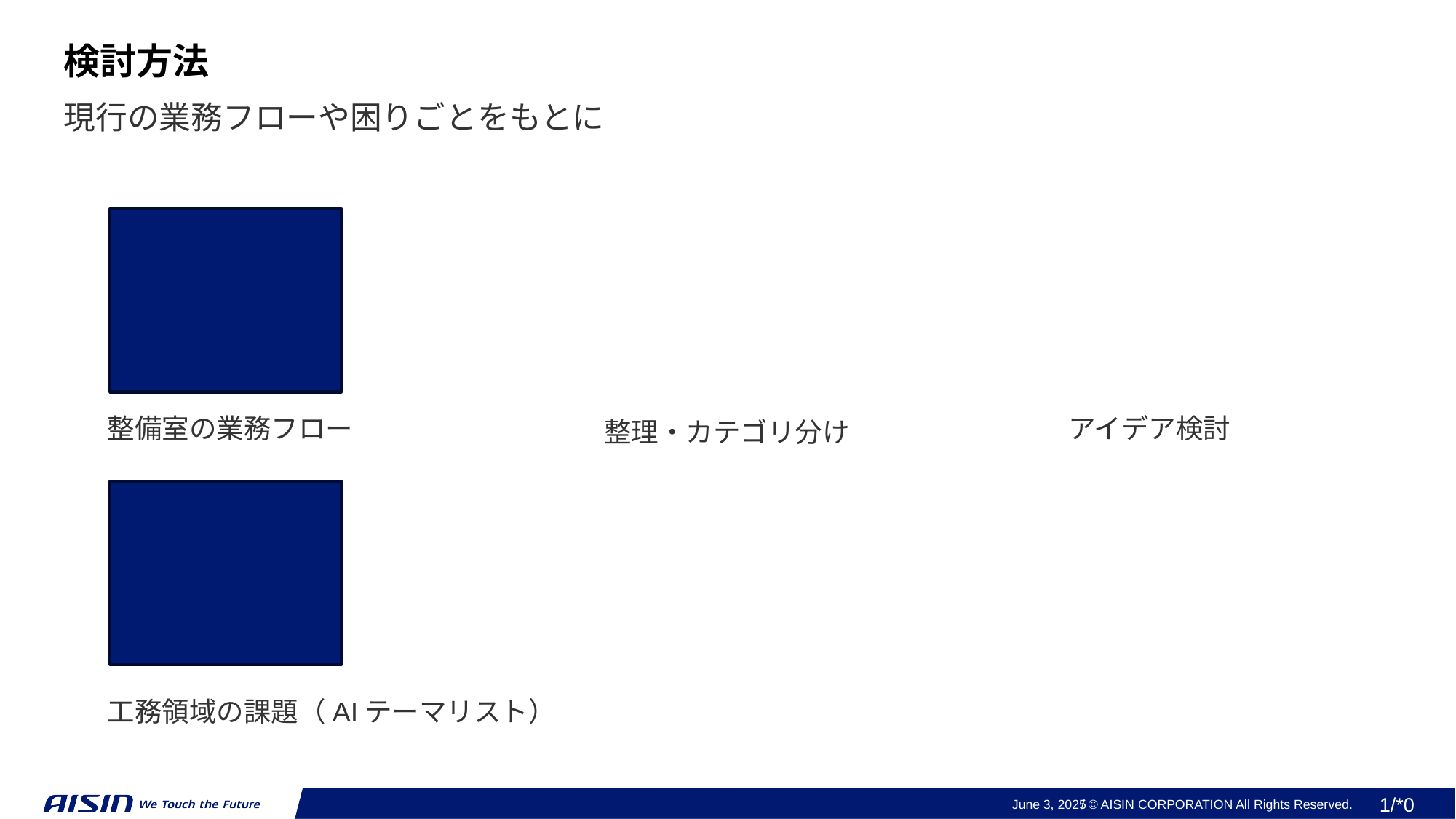

検討方法
現行の業務フローや困りごとをもとに

整備室の業務フロー
アイデア検討
整理・カテゴリ分け

工務領域の課題（AIテーマリスト）
June 3, 2025